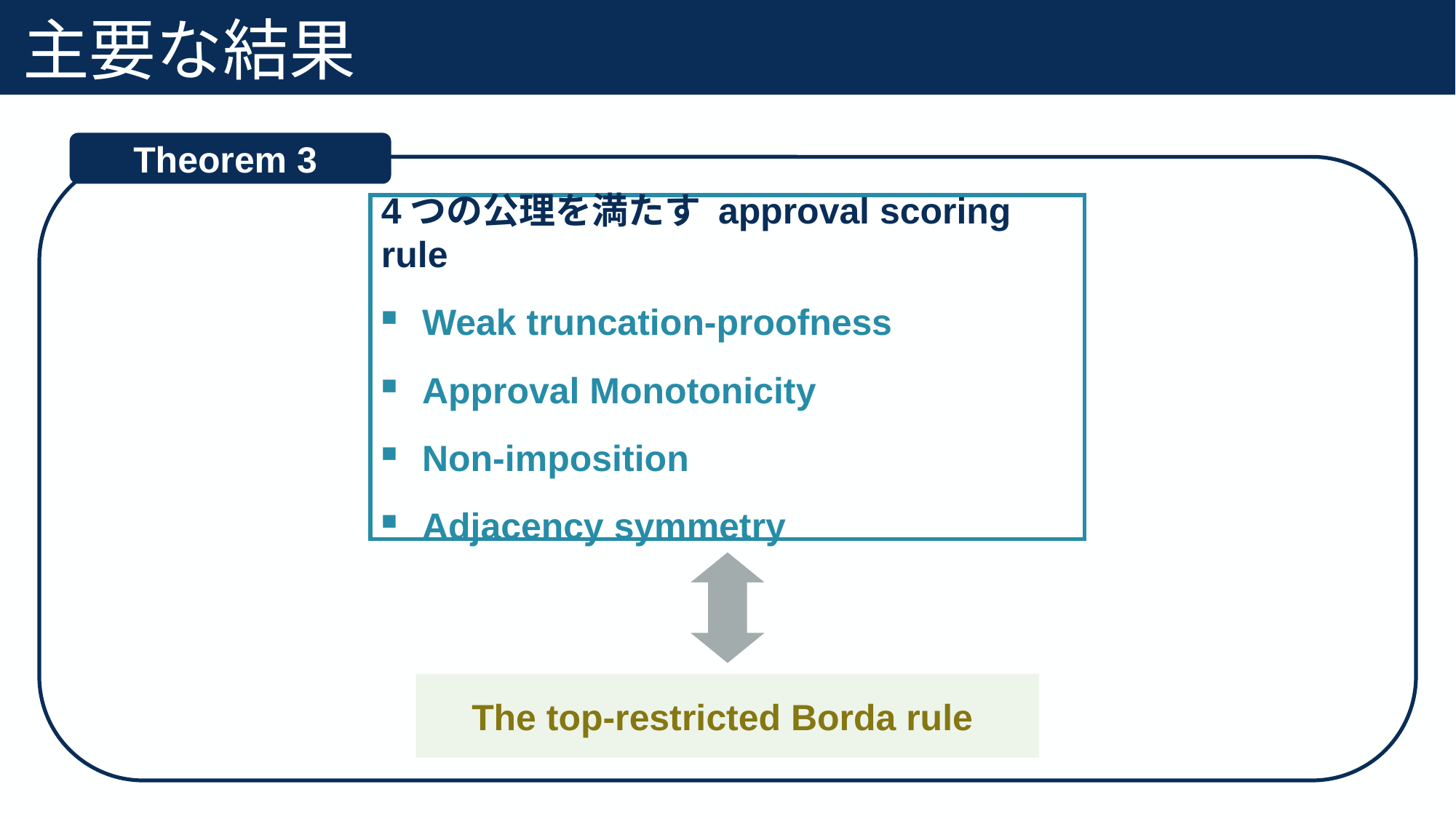

# 主要な結果
55
Theorem 3

4つの公理を満たす approval scoring rule
Weak truncation-proofness
Approval Monotonicity
Non-imposition
Adjacency symmetry

The top-restricted Borda rule